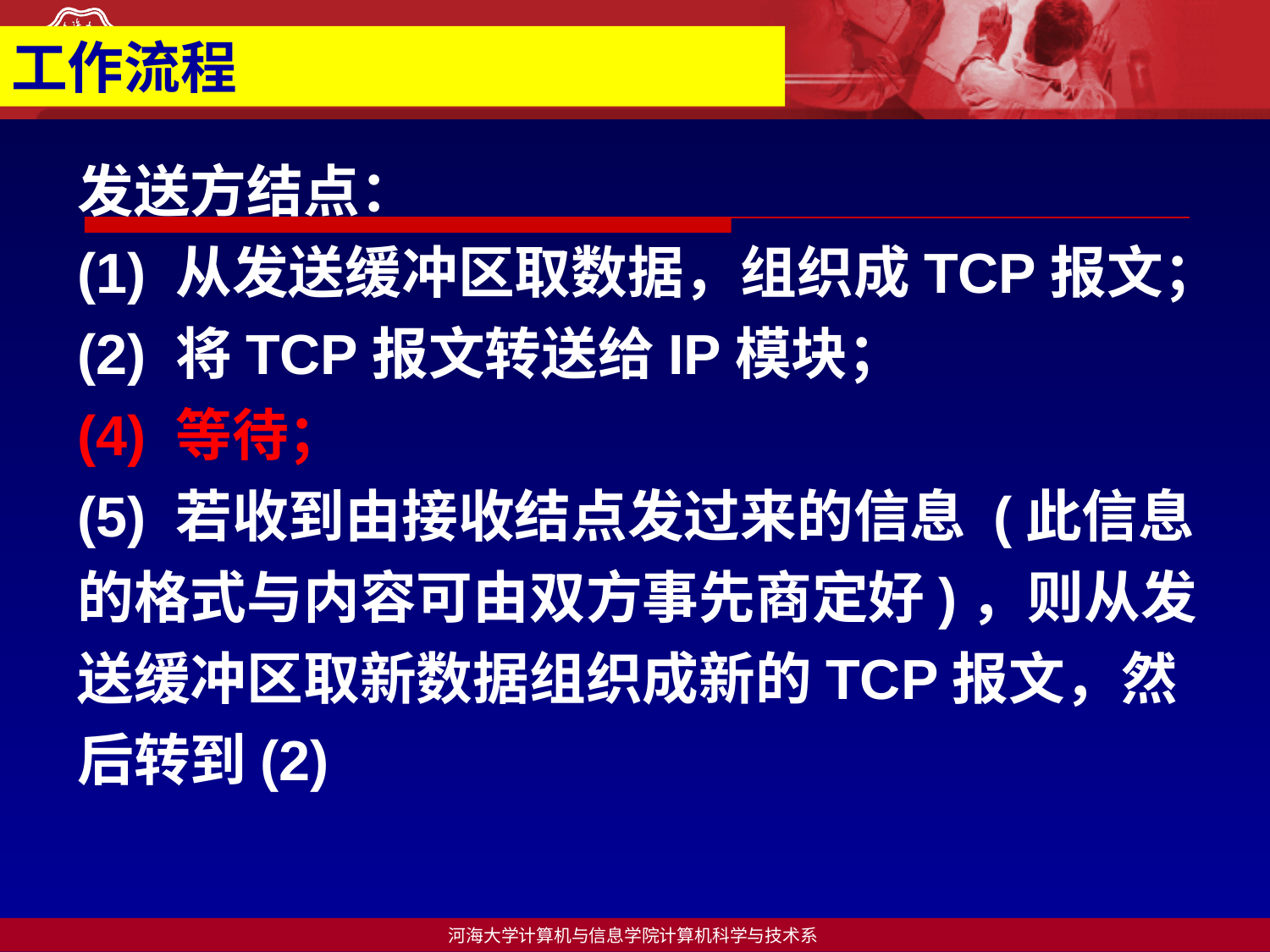

工作流程
发送方结点：
(1) 从发送缓冲区取数据，组织成TCP报文；
(2) 将TCP报文转送给IP模块；
(4) 等待；
(5) 若收到由接收结点发过来的信息 (此信息的格式与内容可由双方事先商定好)，则从发送缓冲区取新数据组织成新的TCP报文，然后转到(2)